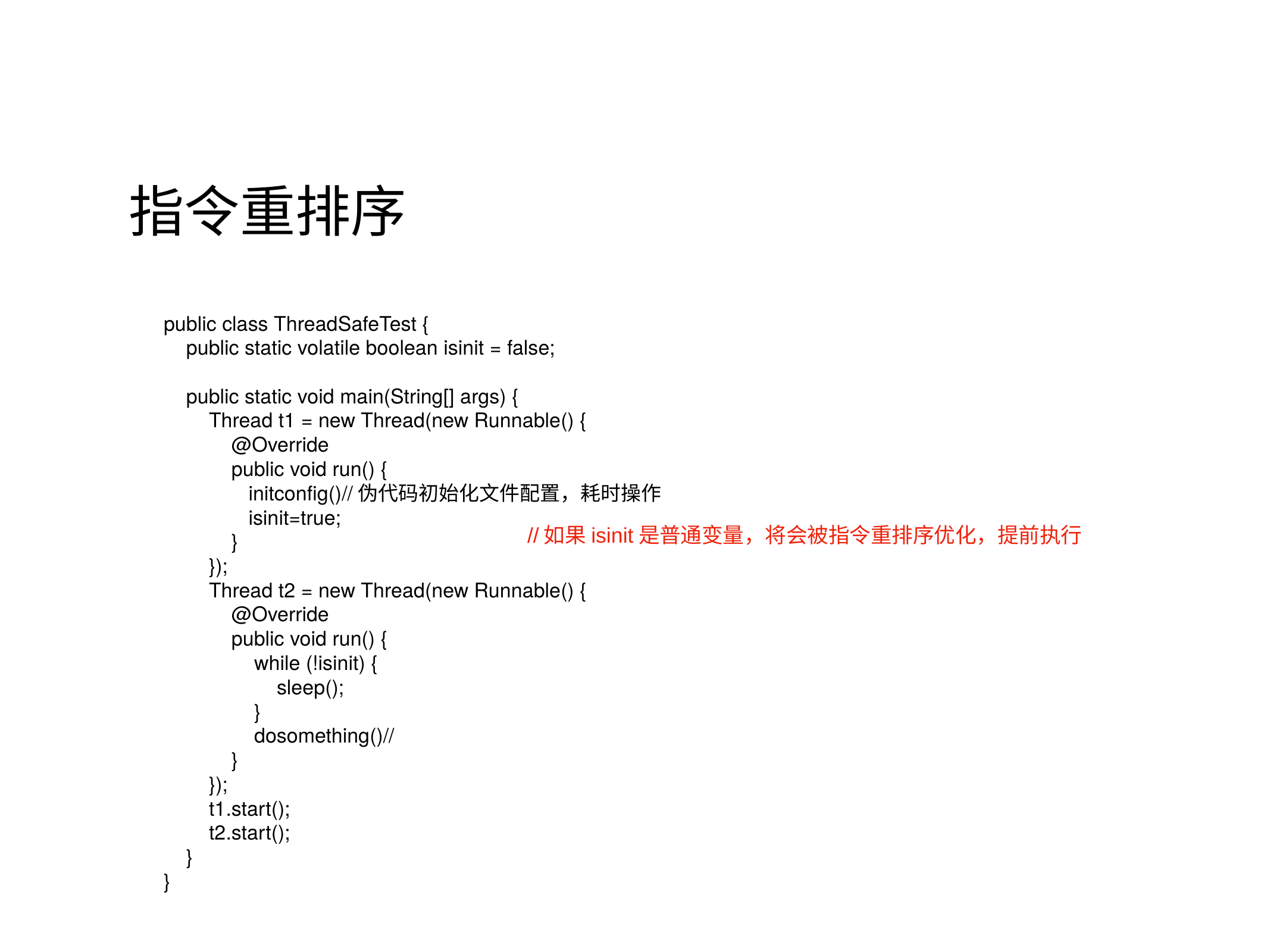

# 指令重排序

public class ThreadSafeTest {
    public static volatile boolean isinit = false;

    public static void main(String[] args) {
        Thread t1 = new Thread(new Runnable() {
            @Override
            public void run() {
               initconfig()//伪代码初始化文件配置，耗时操作
               isinit=true;
            }
        });
        Thread t2 = new Thread(new Runnable() {
            @Override
            public void run() {
                while (!isinit) {
                    sleep();
                }
                dosomething()//
            }
        });
        t1.start();
        t2.start();
    }
}

//如果isinit是普通变量，将会被指令重排序优化，提前执行